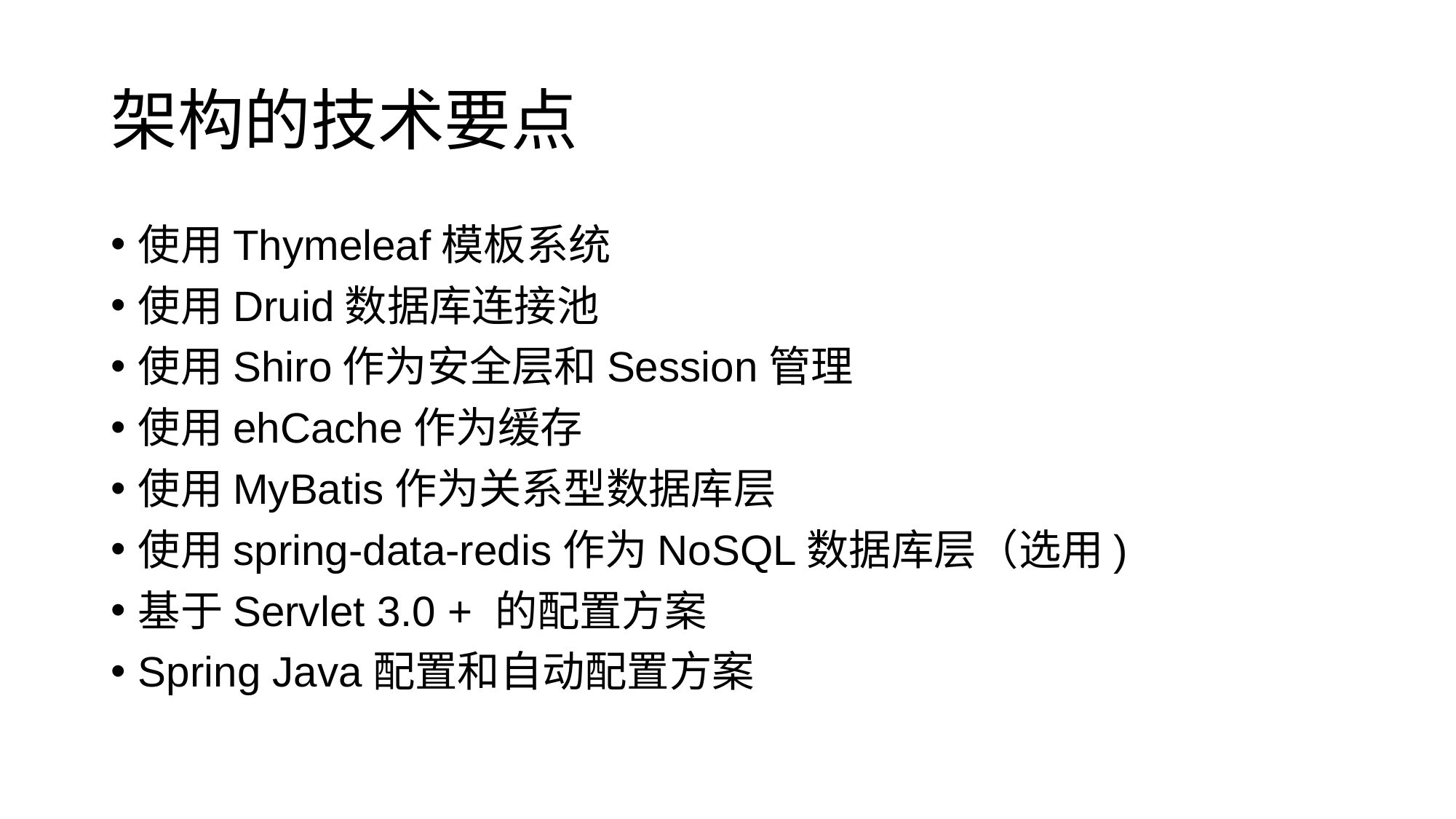

# 架构的技术要点
使用Thymeleaf模板系统
使用Druid数据库连接池
使用Shiro作为安全层和Session管理
使用ehCache作为缓存
使用MyBatis作为关系型数据库层
使用spring-data-redis作为NoSQL数据库层（选用)
基于Servlet 3.0 + 的配置方案
Spring Java配置和自动配置方案